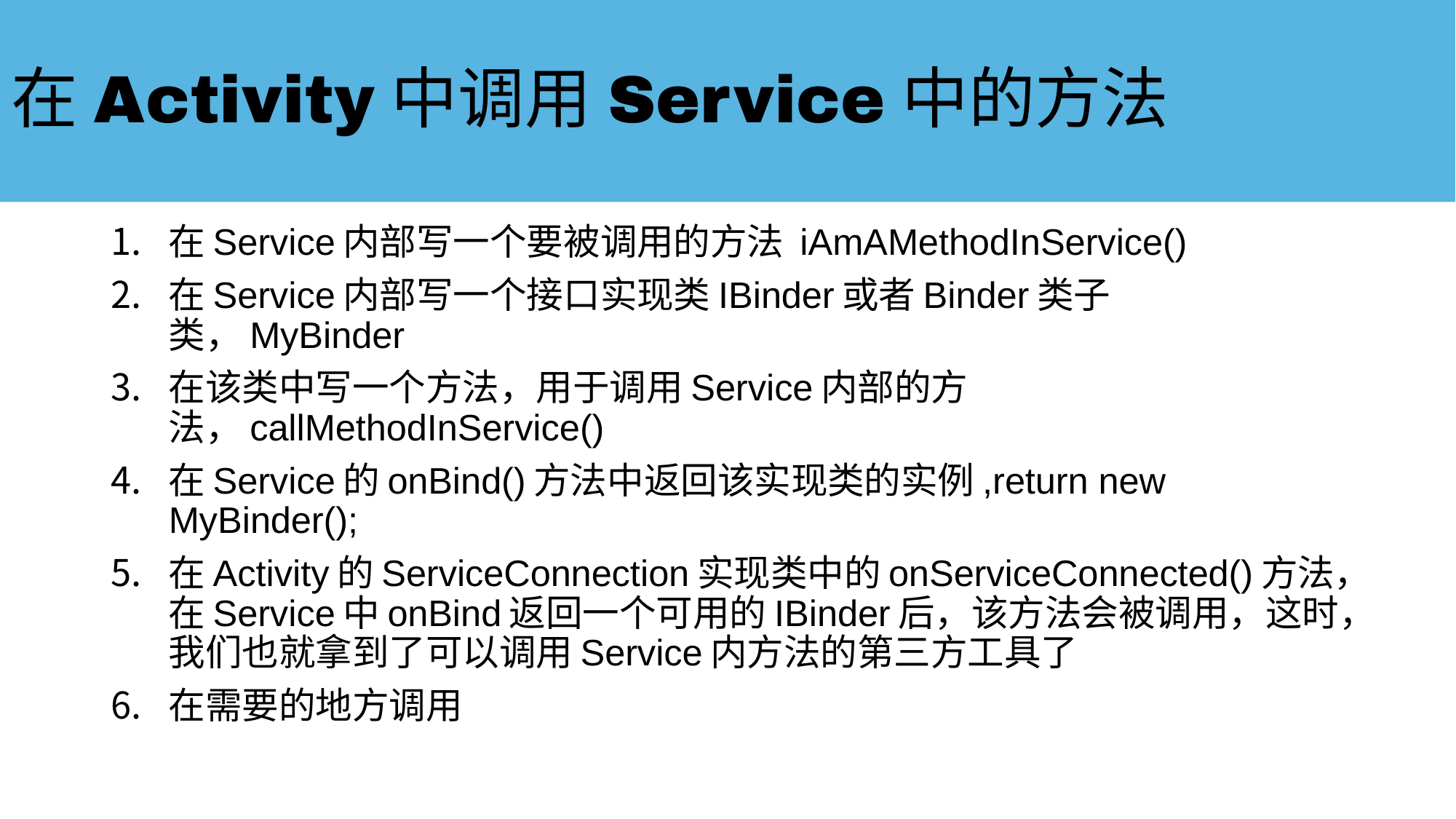

# 在Activity中调用Service中的方法
在Service内部写一个要被调用的方法 iAmAMethodInService()
在Service内部写一个接口实现类IBinder或者Binder类子类，MyBinder
在该类中写一个方法，用于调用Service内部的方法，callMethodInService()
在Service的onBind()方法中返回该实现类的实例,return new MyBinder();
在Activity的ServiceConnection实现类中的onServiceConnected()方法，在Service中onBind返回一个可用的IBinder后，该方法会被调用，这时，我们也就拿到了可以调用Service内方法的第三方工具了
在需要的地方调用